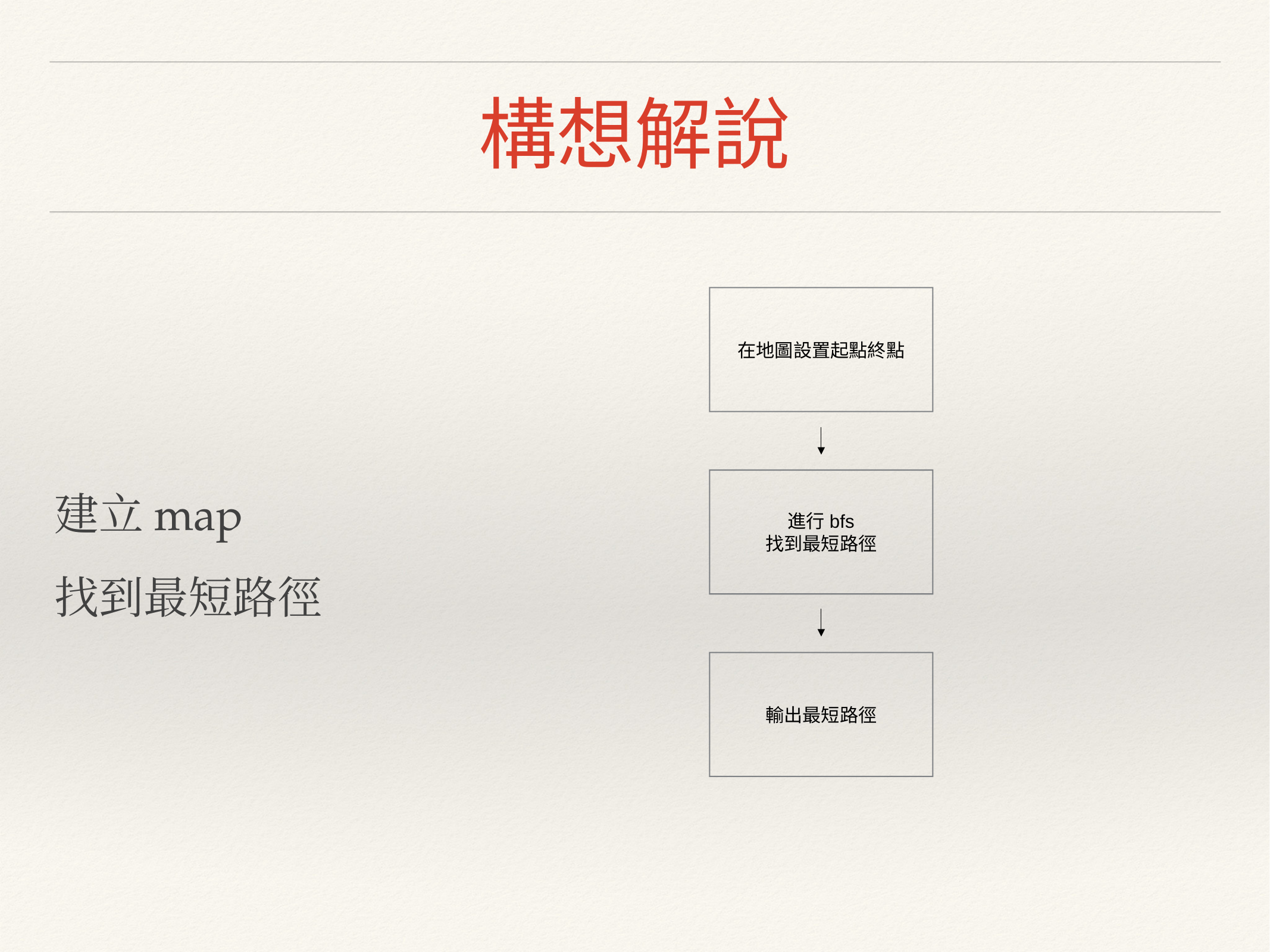

# 構想解說
建立map
找到最短路徑
在地圖設置起點終點

進行bfs
找到最短路徑

輸出最短路徑